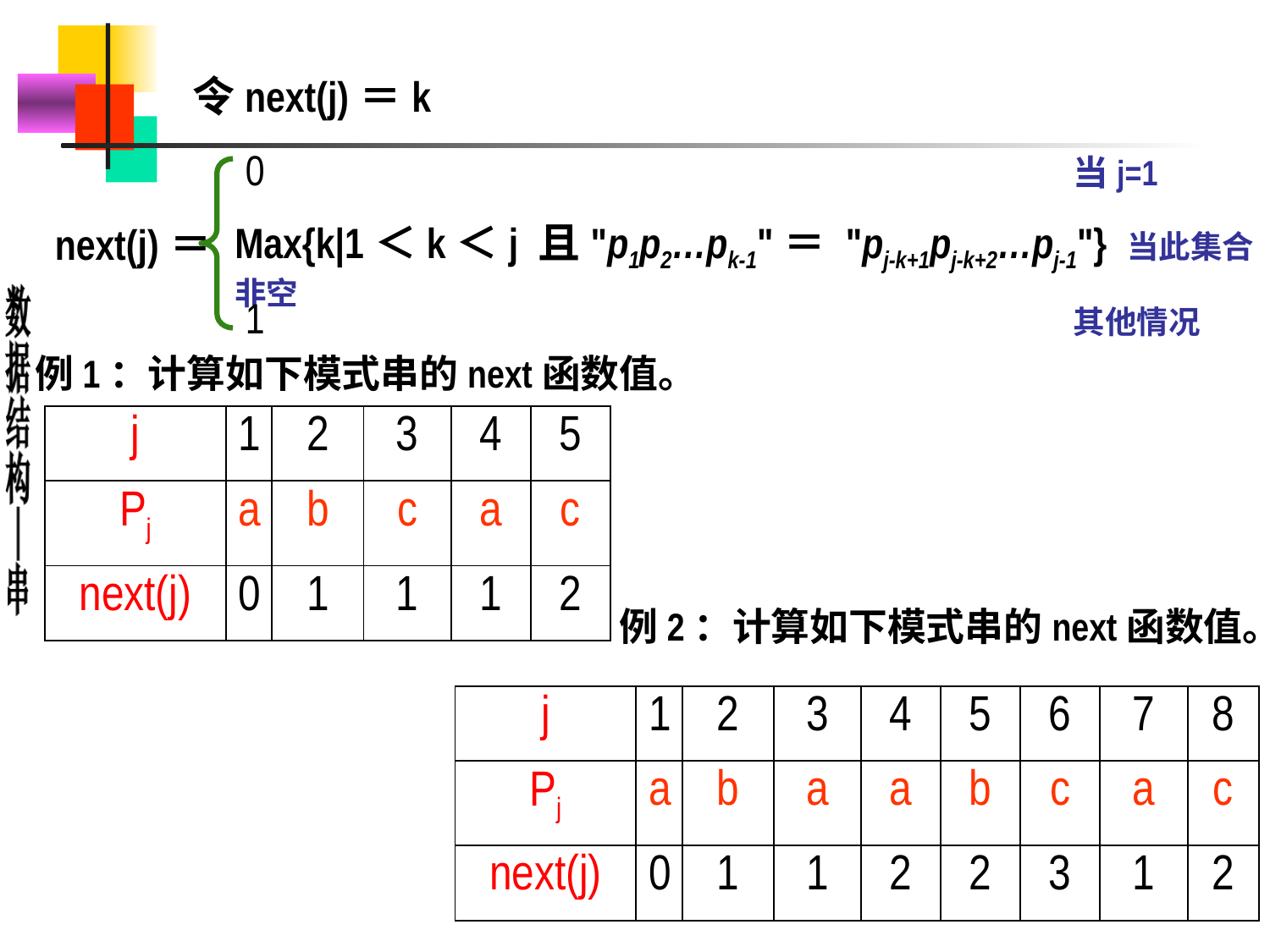

令next(j)＝k
0                                                                                  当j=1

Max{k|1＜k＜j 且"p1p2…pk-1"＝ "pj-k+1pj-k+2…pj-1"} 当此集合非空
next(j)＝
1                                                                                  其他情况
例1：计算如下模式串的next函数值。
| j | 1 | 2 | 3 | 4 | 5 |  |
| --- | --- | --- | --- | --- | --- | --- |
| Pj | a | b | c | a | c |  |
| next(j) | 0 | 1 | 1 | 1 | 2 |  |
例2：计算如下模式串的next函数值。
| j | 1 | 2 | 3 | 4 | 5 | 6 | 7 | 8 |
| --- | --- | --- | --- | --- | --- | --- | --- | --- |
| Pj | a | b | a | a | b | c | a | c |
| next(j) | 0 | 1 | 1 | 2 | 2 | 3 | 1 | 2 |